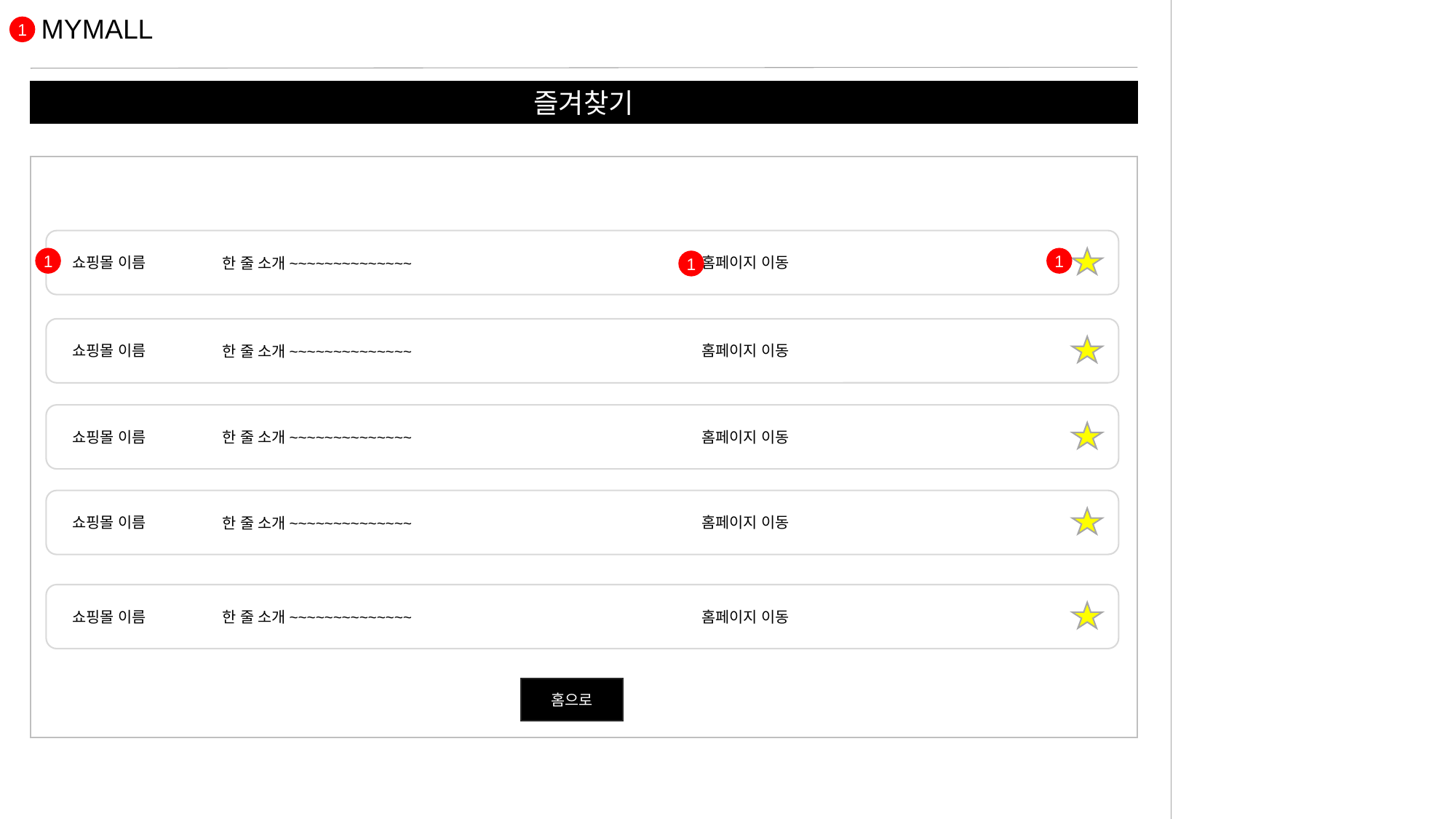

MYMALL
1
즐겨찾기

1
홈페이지 이동
1
쇼핑몰 이름

한 줄 소개~~~~~~~~~~~~~~
1

홈페이지 이동
쇼핑몰 이름

한 줄 소개~~~~~~~~~~~~~~

홈페이지 이동
쇼핑몰 이름

한 줄 소개~~~~~~~~~~~~~~

홈페이지 이동
쇼핑몰 이름

한 줄 소개~~~~~~~~~~~~~~

홈페이지 이동
쇼핑몰 이름

한 줄 소개~~~~~~~~~~~~~~
홈으로